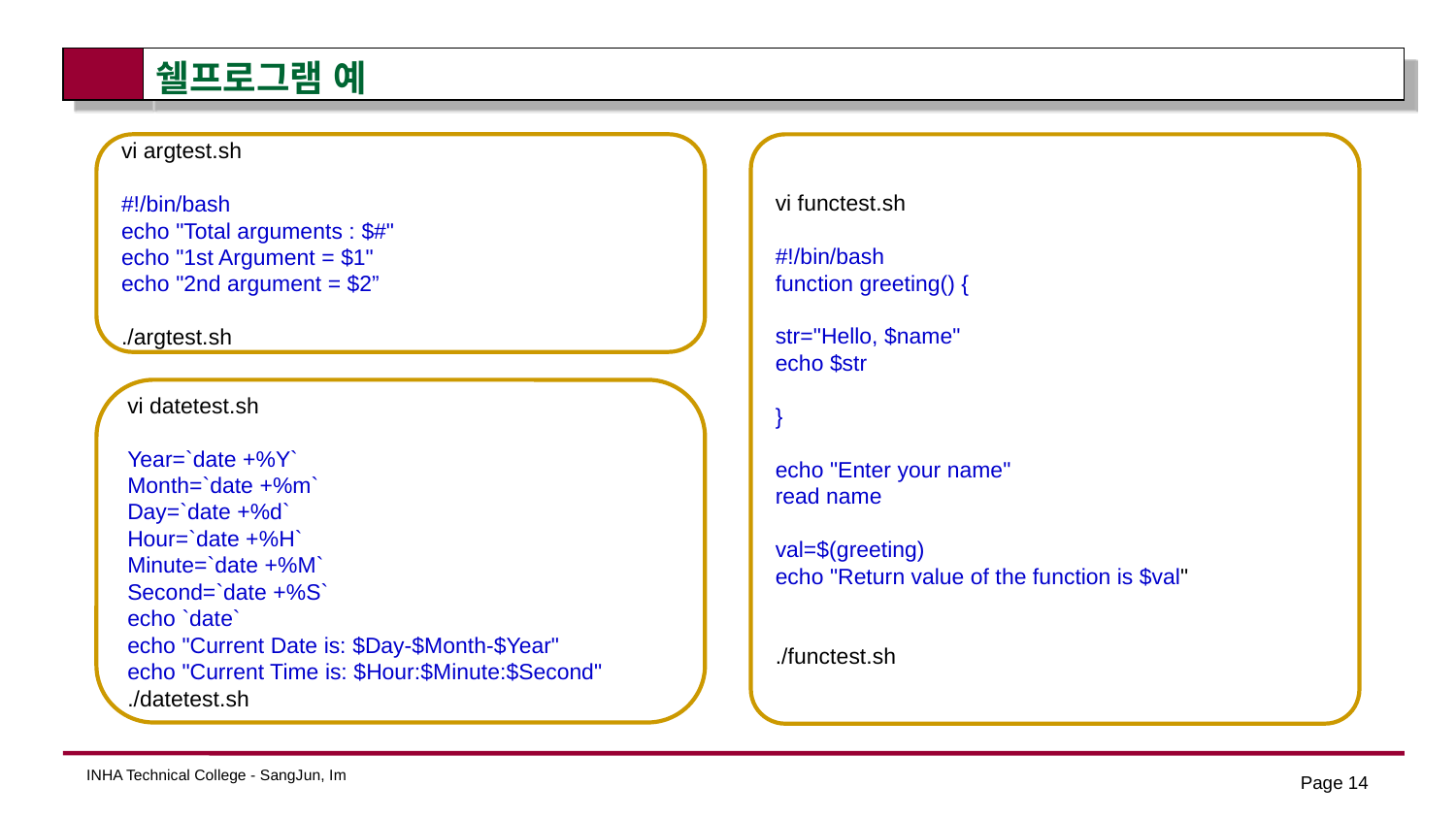

# 쉘프로그램 예
vi argtest.sh

#!/bin/bash
echo "Total arguments : $#"
echo "1st Argument = $1"
echo "2nd argument = $2”

./argtest.sh
vi functest.sh

#!/bin/bash
function greeting() {
str="Hello, $name"
echo $str
}
echo "Enter your name"
read name
val=$(greeting)
echo "Return value of the function is $val"

./functest.sh
vi datetest.sh

Year=`date +%Y`
Month=`date +%m`
Day=`date +%d`
Hour=`date +%H`
Minute=`date +%M`
Second=`date +%S`
echo `date`
echo "Current Date is: $Day-$Month-$Year"
echo "Current Time is: $Hour:$Minute:$Second"
./datetest.sh
Page 14